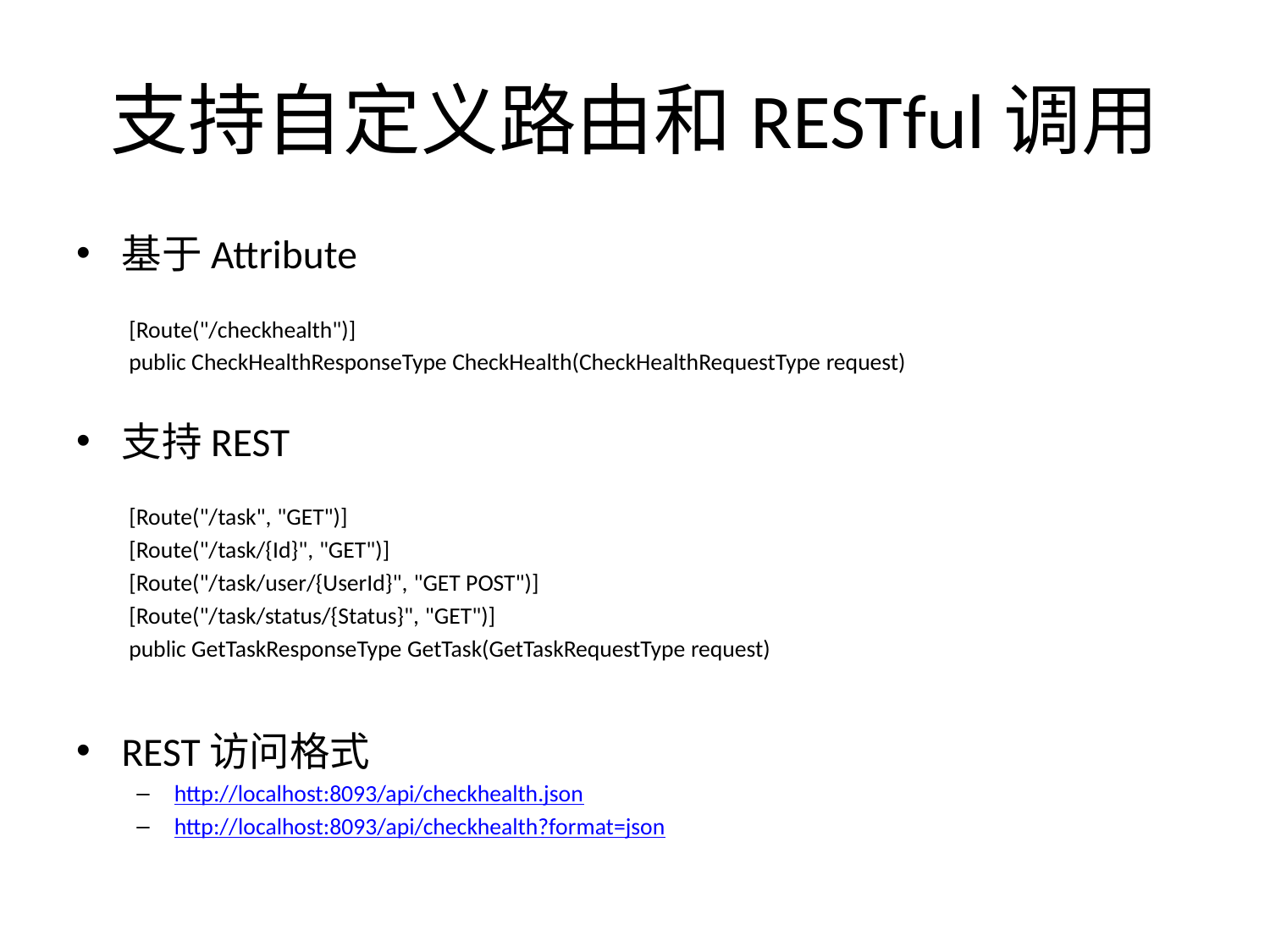

# 支持自定义路由和RESTful调用
基于Attribute

[Route("/checkhealth")]
public CheckHealthResponseType CheckHealth(CheckHealthRequestType request)

支持REST

[Route("/task", "GET")]
[Route("/task/{Id}", "GET")]
[Route("/task/user/{UserId}", "GET POST")]
[Route("/task/status/{Status}", "GET")]
public GetTaskResponseType GetTask(GetTaskRequestType request)

REST访问格式
http://localhost:8093/api/checkhealth.json
http://localhost:8093/api/checkhealth?format=json